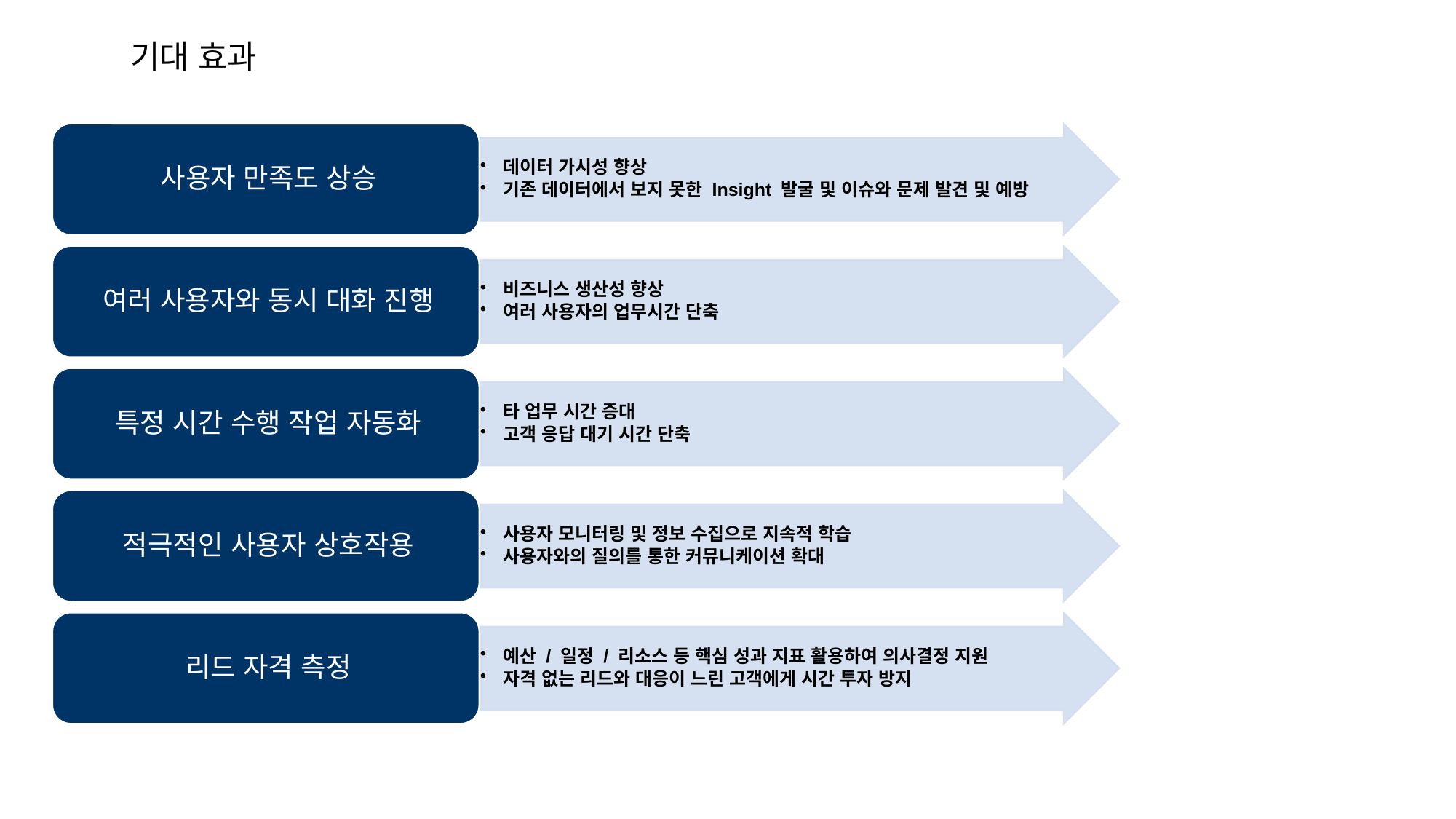

# 기대 효과
 데이터 가시성 향상
 기존 데이터에서 보지 못한 Insight 발굴 및 이슈와 문제 발견 및 예방
사용자 만족도 상승
 비즈니스 생산성 향상
 여러 사용자의 업무시간 단축
여러 사용자와 동시 대화 진행
 타 업무 시간 증대
 고객 응답 대기 시간 단축
특정 시간 수행 작업 자동화
 사용자 모니터링 및 정보 수집으로 지속적 학습
 사용자와의 질의를 통한 커뮤니케이션 확대
적극적인 사용자 상호작용
 예산 / 일정 / 리소스 등 핵심 성과 지표 활용하여 의사결정 지원
 자격 없는 리드와 대응이 느린 고객에게 시간 투자 방지
리드 자격 측정